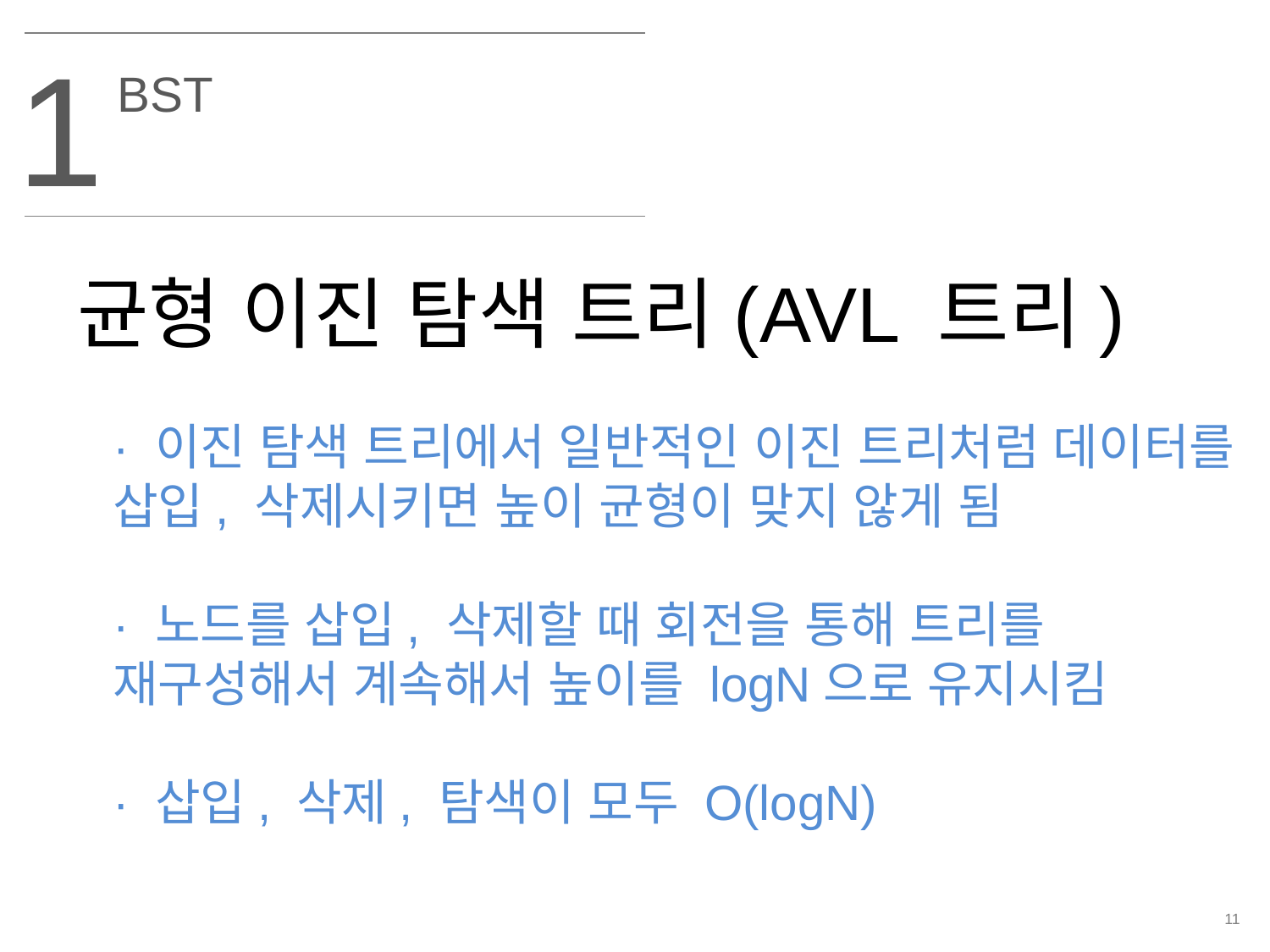

1
BST
균형 이진 탐색 트리(AVL 트리)
· 이진 탐색 트리에서 일반적인 이진 트리처럼 데이터를 삽입, 삭제시키면 높이 균형이 맞지 않게 됨

· 노드를 삽입, 삭제할 때 회전을 통해 트리를 재구성해서 계속해서 높이를 logN으로 유지시킴

· 삽입, 삭제, 탐색이 모두 O(logN)